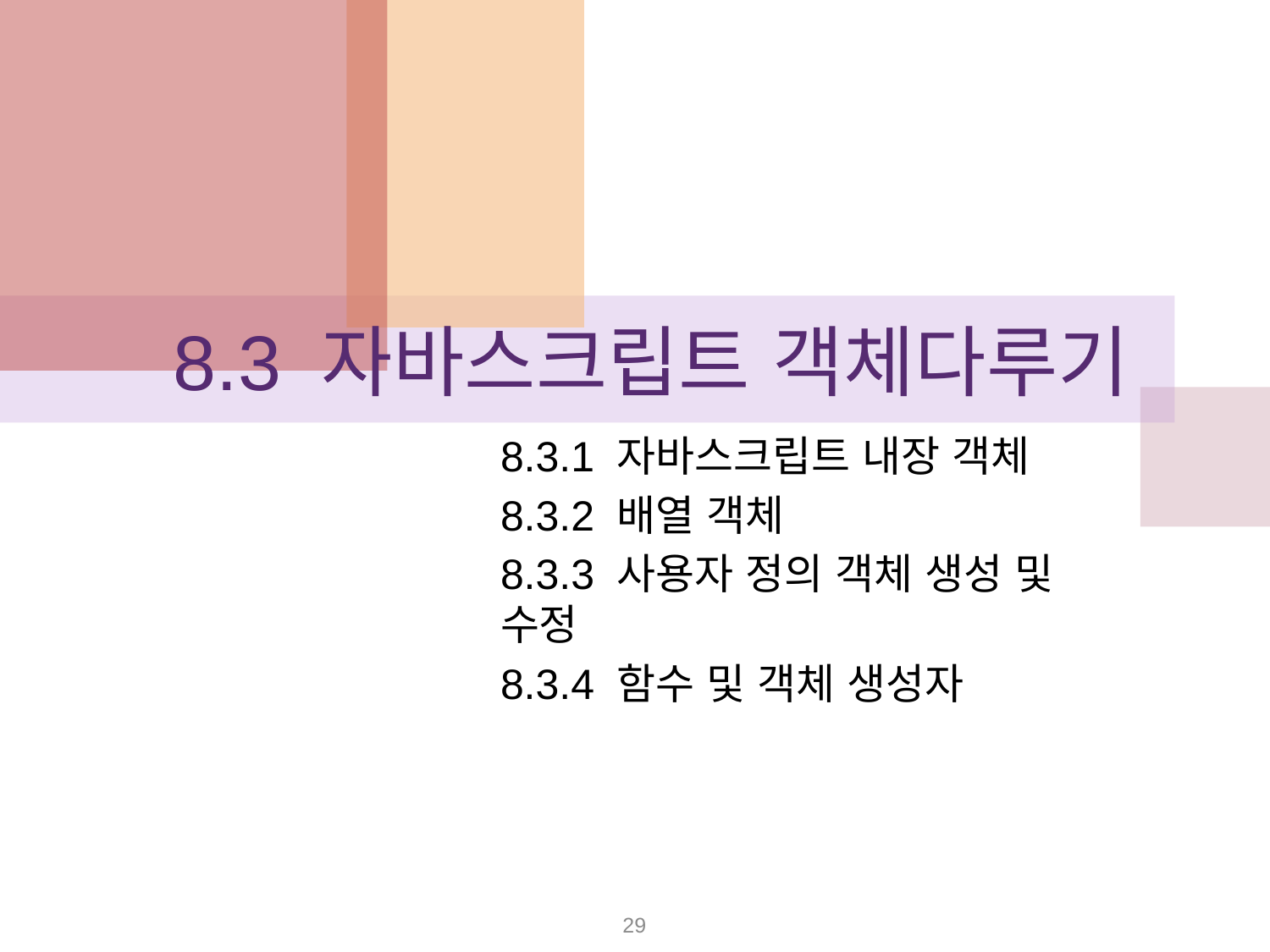

# 8.3 자바스크립트 객체다루기
8.3.1 자바스크립트 내장 객체
8.3.2 배열 객체
8.3.3 사용자 정의 객체 생성 및 수정
8.3.4 함수 및 객체 생성자
29